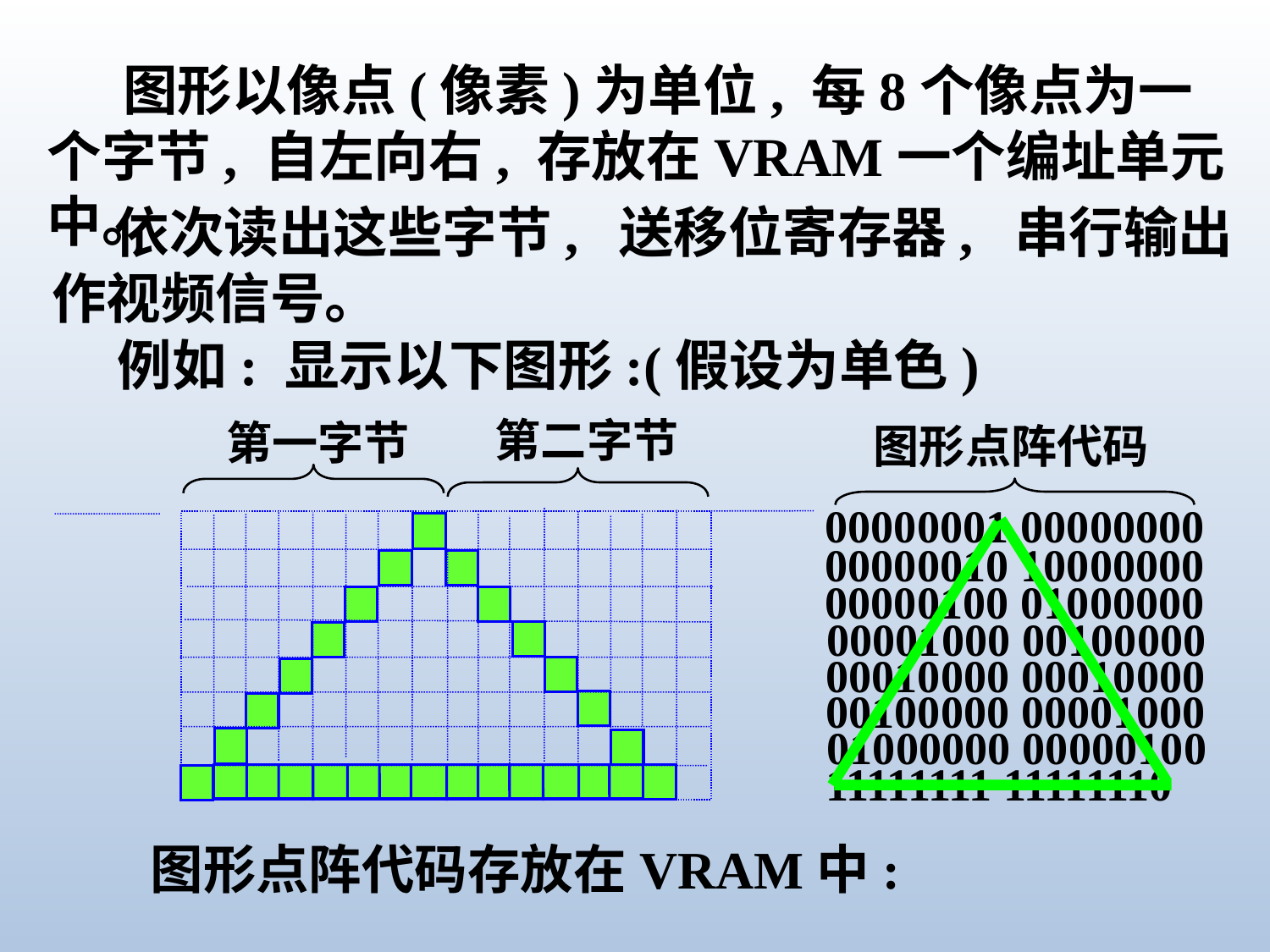

图形以像点(像素)为单位, 每8个像点为一个字节, 自左向右, 存放在VRAM一个编址单元中。
    依次读出这些字节,  送移位寄存器,  串行输出作视频信号。

例如: 显示以下图形:(假设为单色)

第二字节
第一字节
图形点阵代码
00000001 00000000

00000010 10000000
00000100 01000000
00001000 00100000
00010000 00010000
00100000 00001000
01000000 00000100
11111111 11111110

图形点阵代码存放在VRAM中: